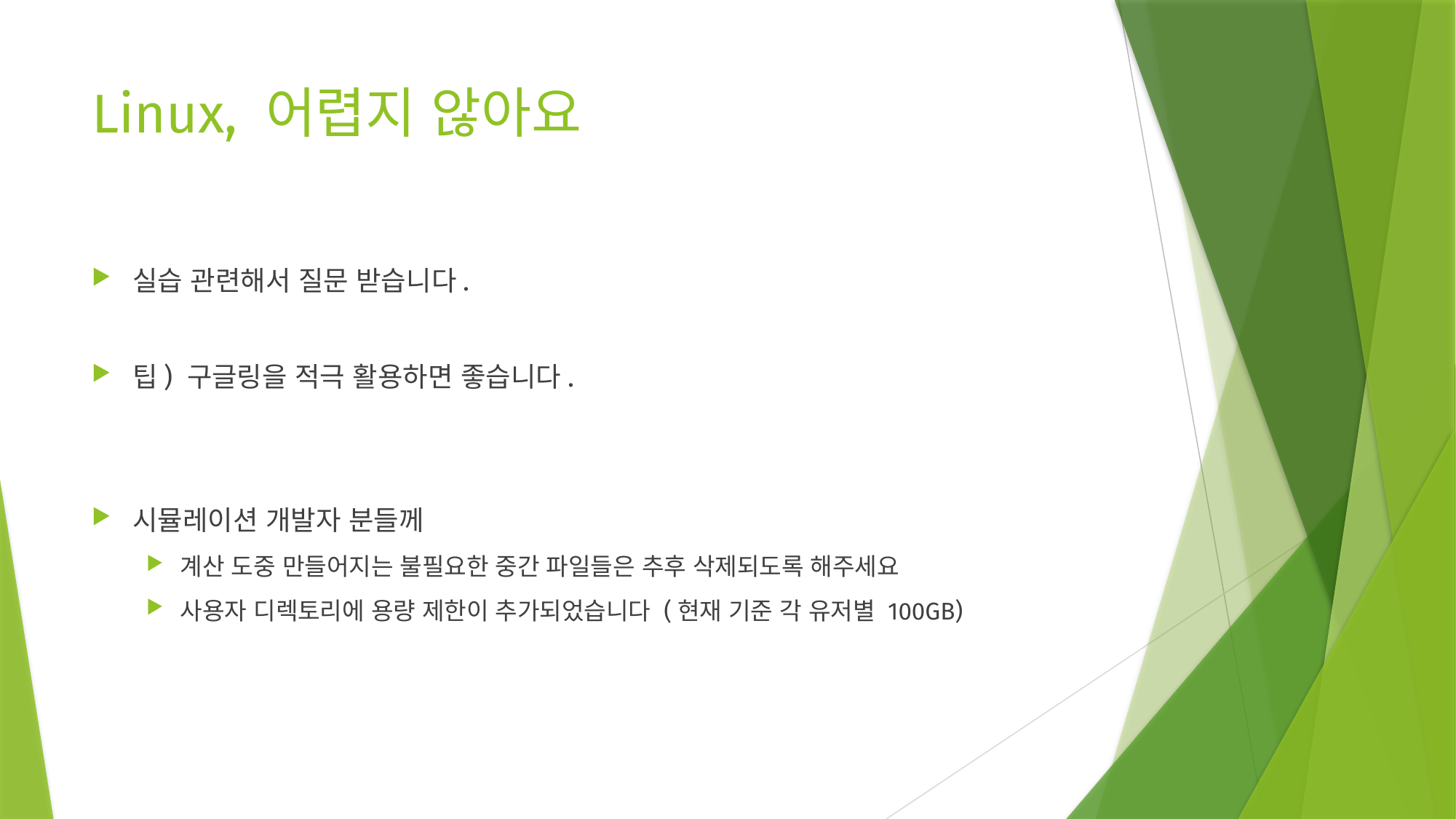

# Linux, 어렵지 않아요
실습 관련해서 질문 받습니다.

팁) 구글링을 적극 활용하면 좋습니다.

시뮬레이션 개발자 분들께
계산 도중 만들어지는 불필요한 중간 파일들은 추후 삭제되도록 해주세요
사용자 디렉토리에 용량 제한이 추가되었습니다 (현재 기준 각 유저별 100GB)